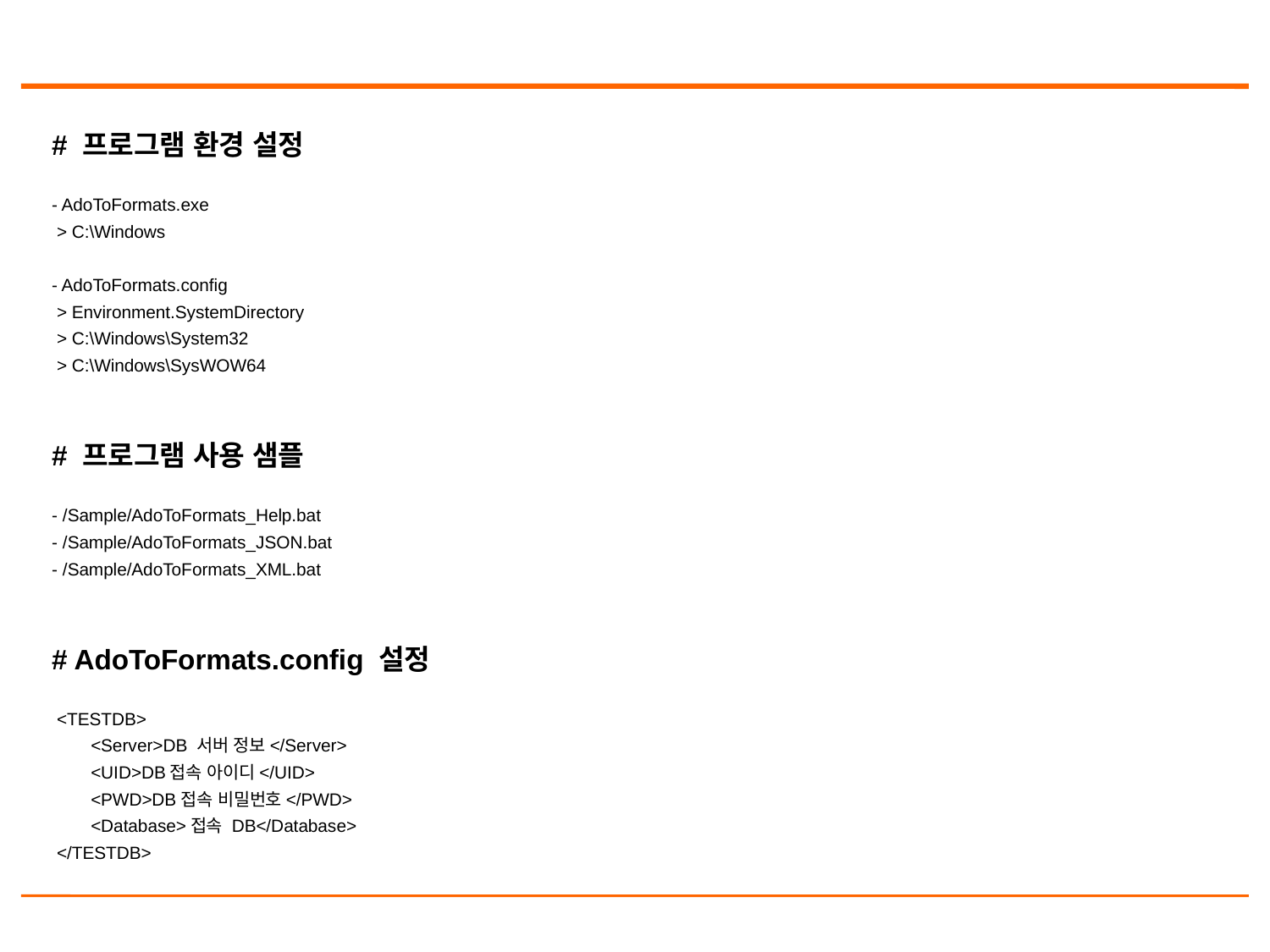

# 프로그램 환경 설정

- AdoToFormats.exe
 > C:\Windows

- AdoToFormats.config
 > Environment.SystemDirectory
 > C:\Windows\System32
 > C:\Windows\SysWOW64

# 프로그램 사용 샘플

- /Sample/AdoToFormats_Help.bat
- /Sample/AdoToFormats_JSON.bat
- /Sample/AdoToFormats_XML.bat

# AdoToFormats.config 설정

 <TESTDB>
        <Server>DB 서버 정보</Server>
        <UID>DB접속 아이디</UID>
        <PWD>DB접속 비밀번호</PWD>
        <Database>접속 DB</Database>
 </TESTDB>